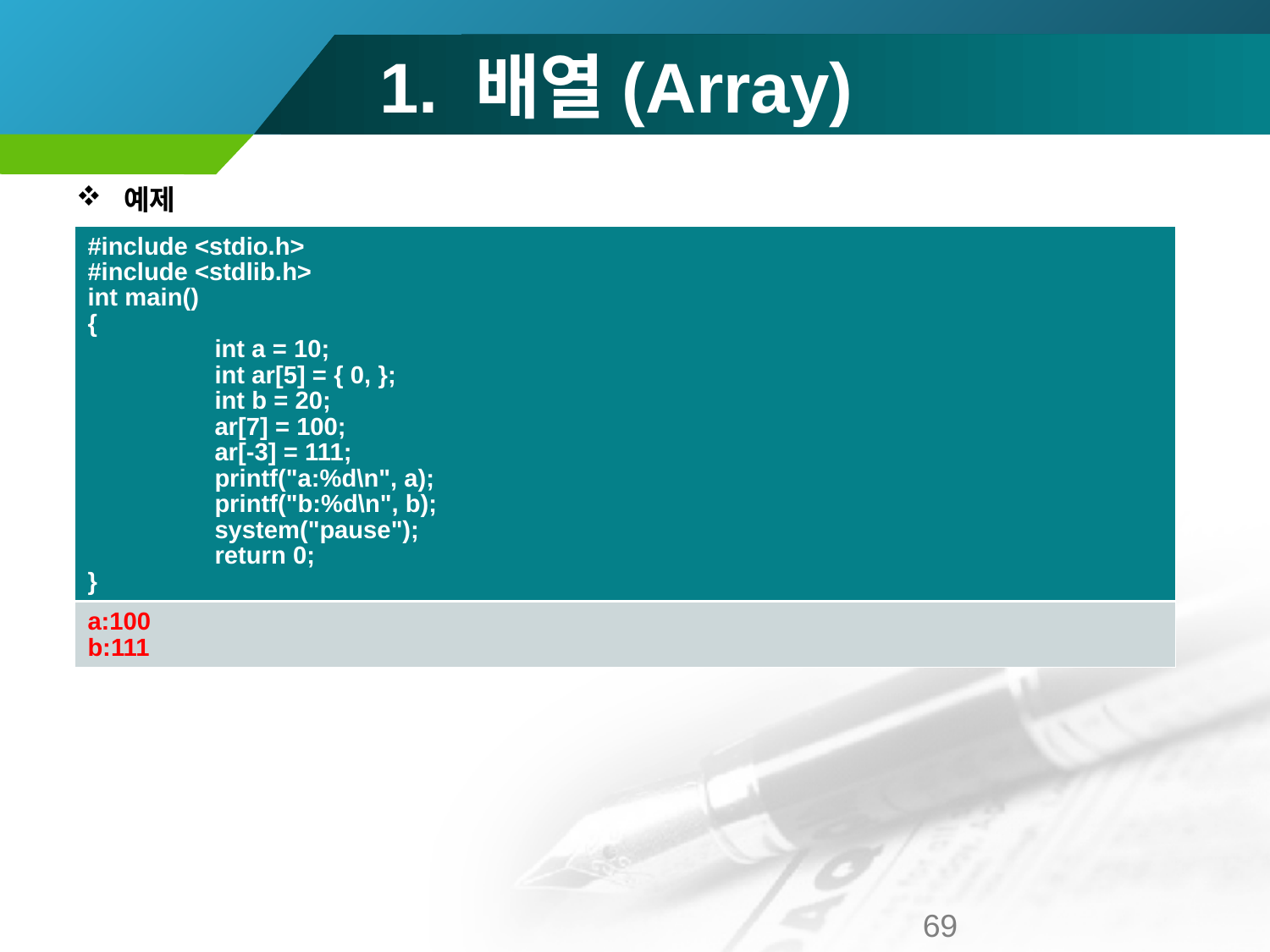

# 1. 배열(Array)
예제
| #include <stdio.h> #include <stdlib.h> int main() { int a = 10; int ar[5] = { 0, }; int b = 20; ar[7] = 100; ar[-3] = 111; printf("a:%d\n", a); printf("b:%d\n", b); system("pause"); return 0; } |
| --- |
| a:100 b:111 |
69